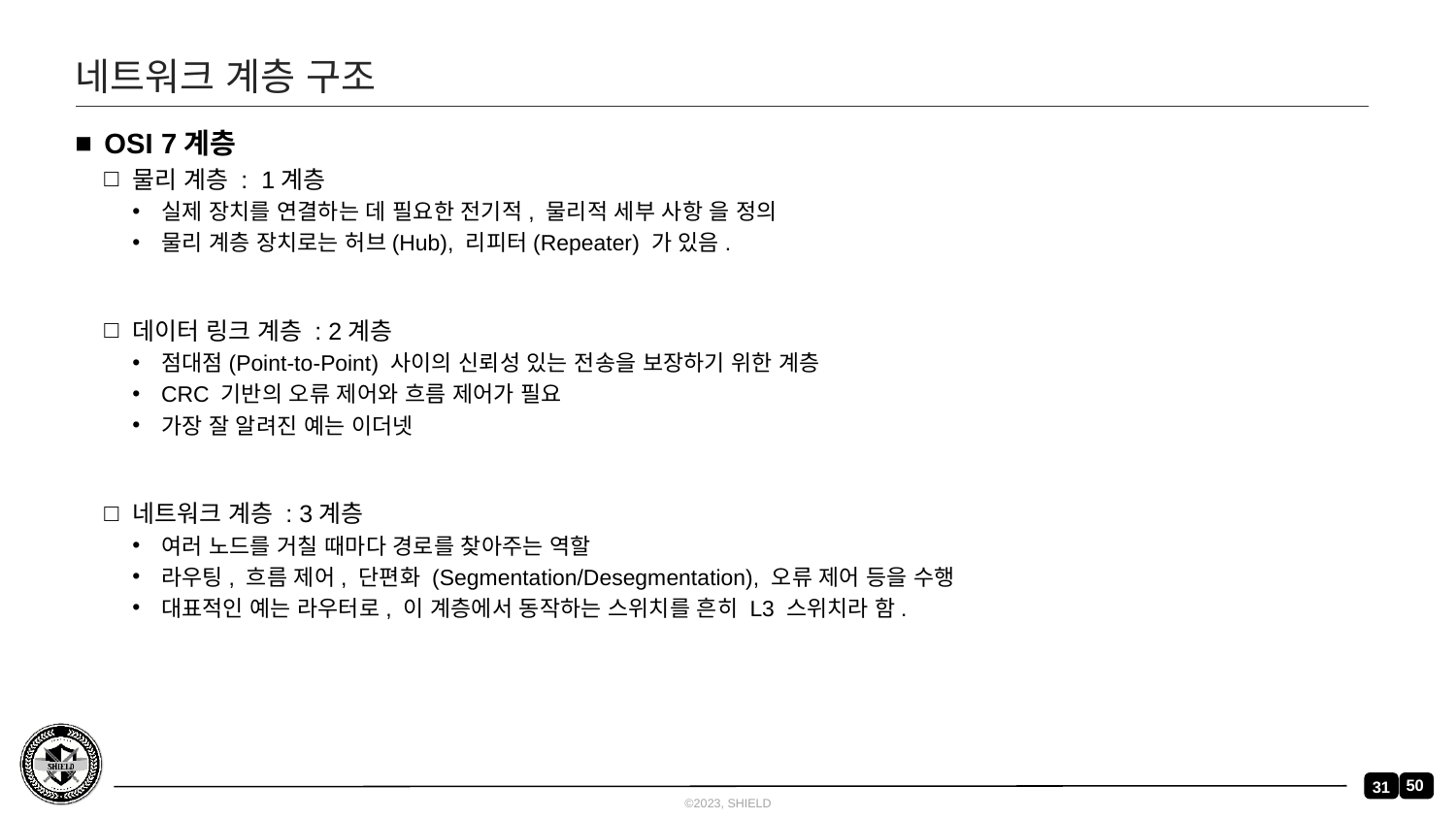

# 네트워크 계층 구조
OSI 7계층
물리 계층 :  1계층
실제 장치를 연결하는 데 필요한 전기적, 물리적 세부 사항 을 정의
물리 계층 장치로는 허브(Hub), 리피터(Repeater) 가 있음.

데이터 링크 계층 : 2계층
점대점(Point-to-Point) 사이의 신뢰성 있는 전송을 보장하기 위한 계층
CRC 기반의 오류 제어와 흐름 제어가 필요
가장 잘 알려진 예는 이더넷

네트워크 계층 : 3계층
여러 노드를 거칠 때마다 경로를 찾아주는 역할
라우팅, 흐름 제어, 단편화 (Segmentation/Desegmentation), 오류 제어 등을 수행
대표적인 예는 라우터로, 이 계층에서 동작하는 스위치를 흔히 L3 스위치라 함.